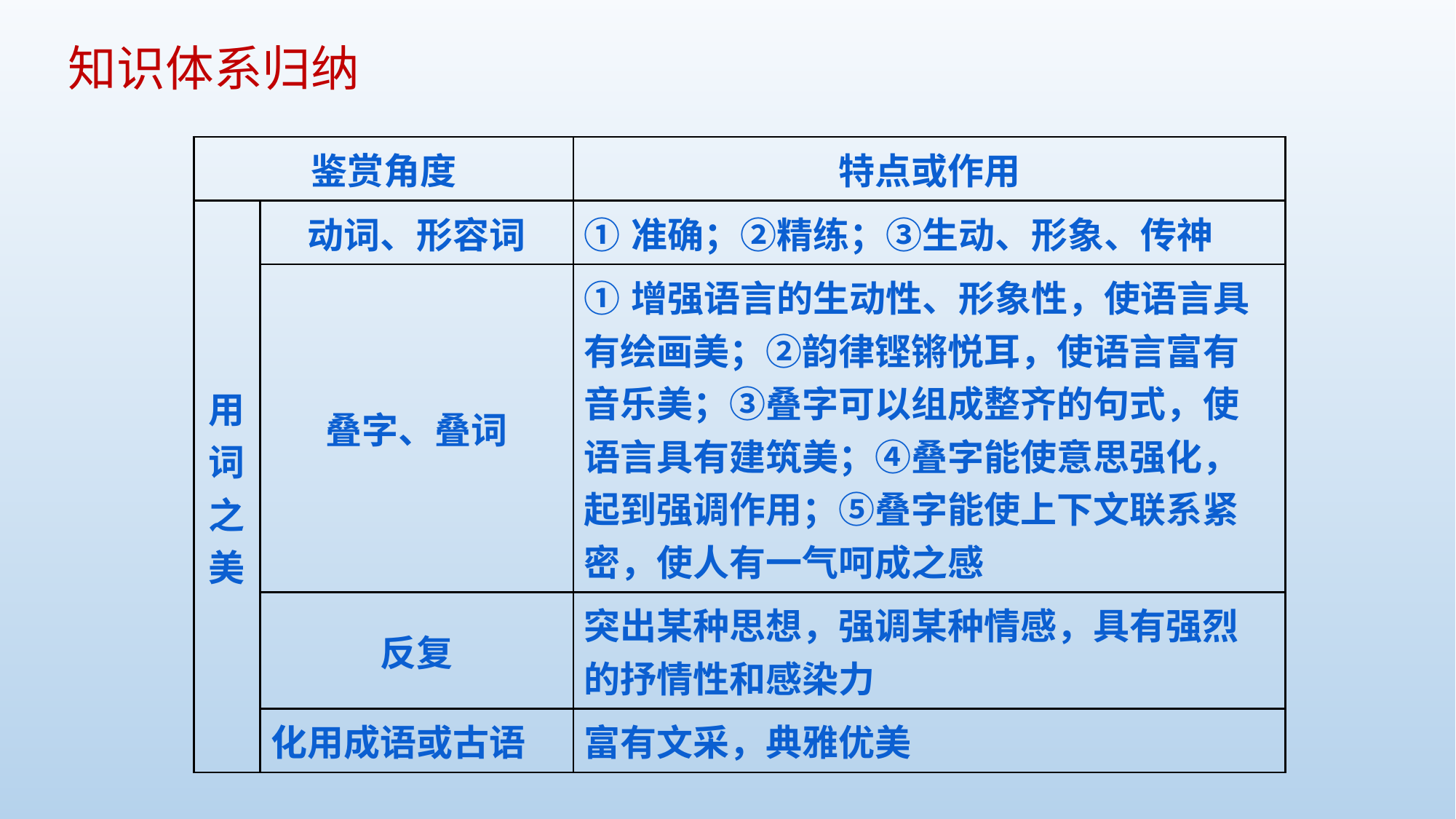

知识体系归纳
| 鉴赏角度 |  | 特点或作用 |
| --- | --- | --- |
| 用词之美 | 动词、形容词 | ①准确；②精练；③生动、形象、传神 |
|  | 叠字、叠词 | ①增强语言的生动性、形象性，使语言具有绘画美；②韵律铿锵悦耳，使语言富有音乐美；③叠字可以组成整齐的句式，使语言具有建筑美；④叠字能使意思强化，起到强调作用；⑤叠字能使上下文联系紧密，使人有一气呵成之感 |
|  | 反复 | 突出某种思想，强调某种情感，具有强烈的抒情性和感染力 |
|  | 化用成语或古语 | 富有文采，典雅优美 |